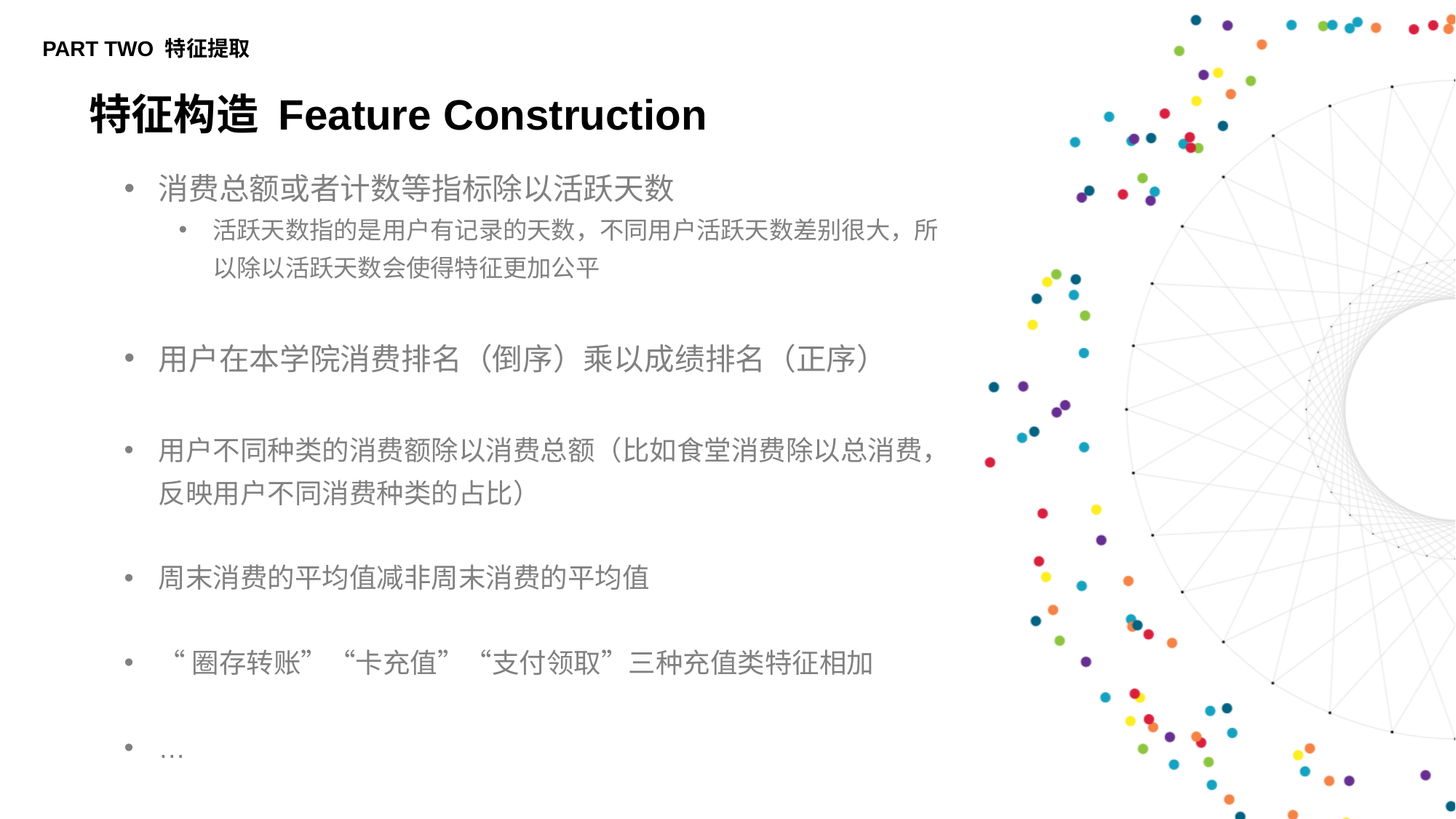

PART TWO 特征提取
特征构造 Feature Construction
消费总额或者计数等指标除以活跃天数
活跃天数指的是用户有记录的天数，不同用户活跃天数差别很大，所以除以活跃天数会使得特征更加公平

用户在本学院消费排名（倒序）乘以成绩排名（正序）

用户不同种类的消费额除以消费总额（比如食堂消费除以总消费，反映用户不同消费种类的占比）

周末消费的平均值减非周末消费的平均值

“圈存转账”“卡充值”“支付领取”三种充值类特征相加

…